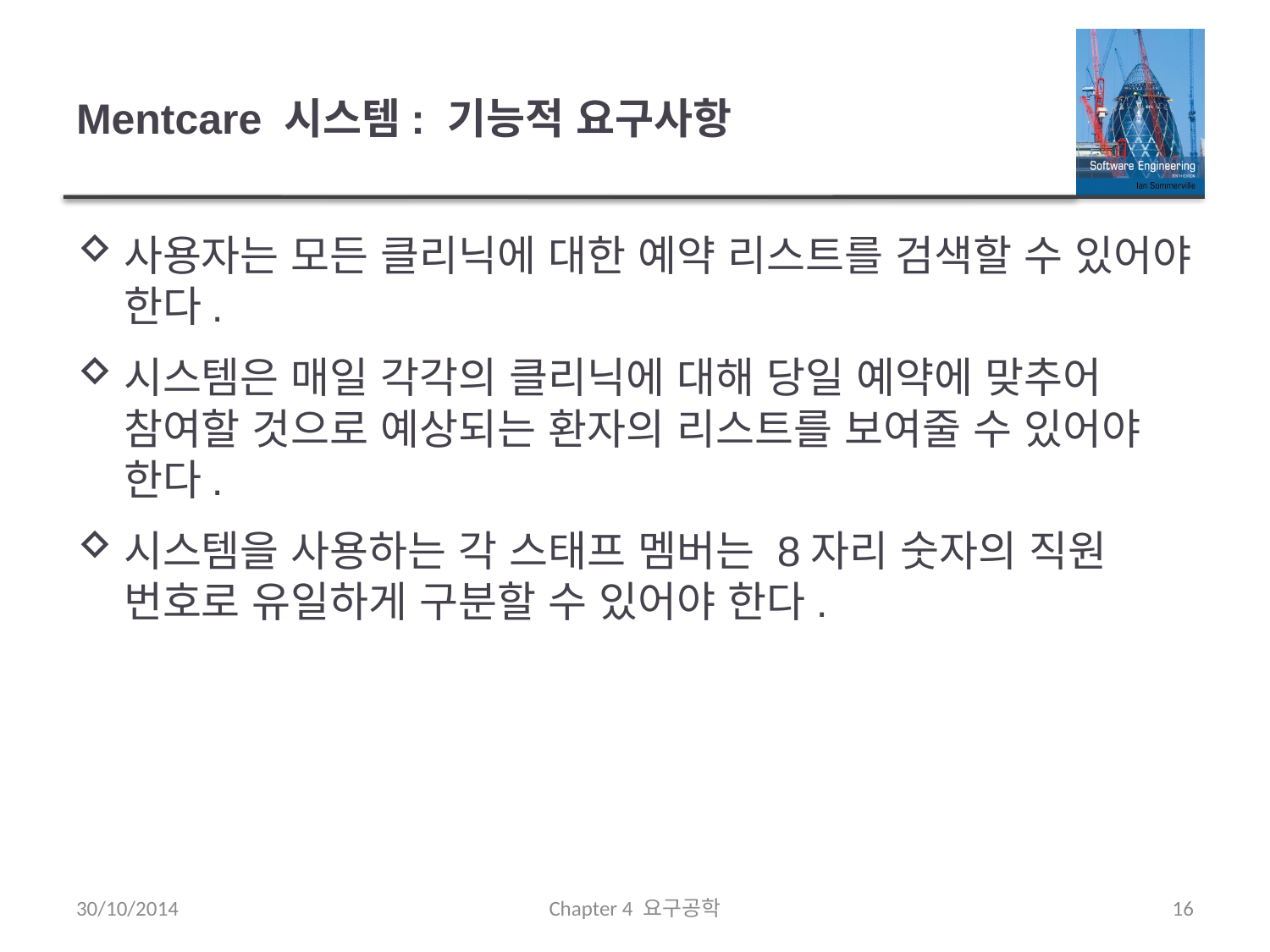

# Mentcare 시스템: 기능적 요구사항
사용자는 모든 클리닉에 대한 예약 리스트를 검색할 수 있어야 한다.
시스템은 매일 각각의 클리닉에 대해 당일 예약에 맞추어 참여할 것으로 예상되는 환자의 리스트를 보여줄 수 있어야 한다.
시스템을 사용하는 각 스태프 멤버는 8자리 숫자의 직원 번호로 유일하게 구분할 수 있어야 한다.
30/10/2014
Chapter 4 요구공학
16